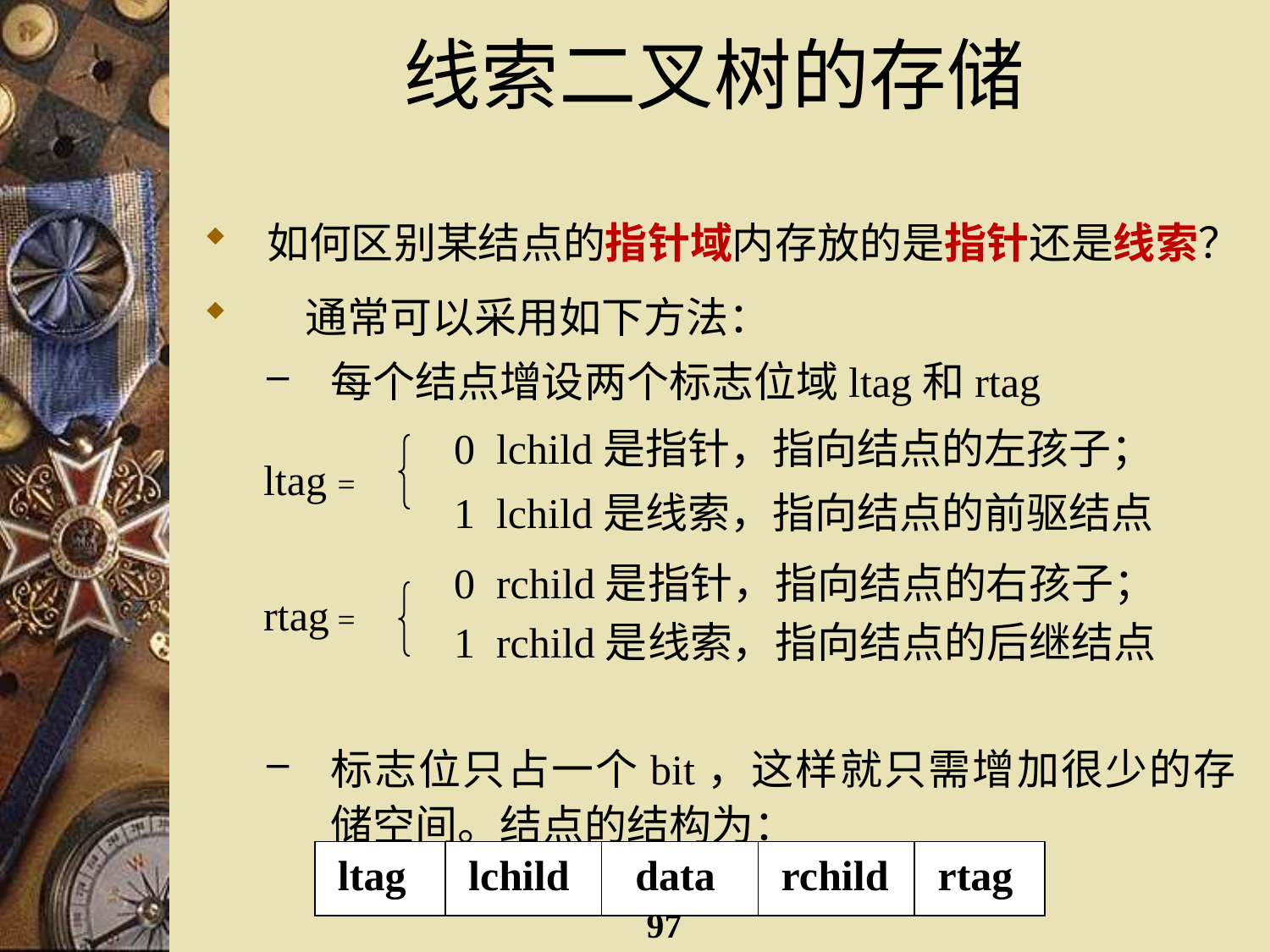

# 线索二叉树的存储
如何区别某结点的指针域内存放的是指针还是线索？
   通常可以采用如下方法：
每个结点增设两个标志位域ltag和rtag

标志位只占一个bit，这样就只需增加很少的存储空间。结点的结构为：
0  lchild是指针，指向结点的左孩子；
1  lchild是线索，指向结点的前驱结点
ltag =

0  rchild是指针，指向结点的右孩子；
1  rchild是线索，指向结点的后继结点
rtag =

 ltag
 lchild
  data
 rchild
 rtag